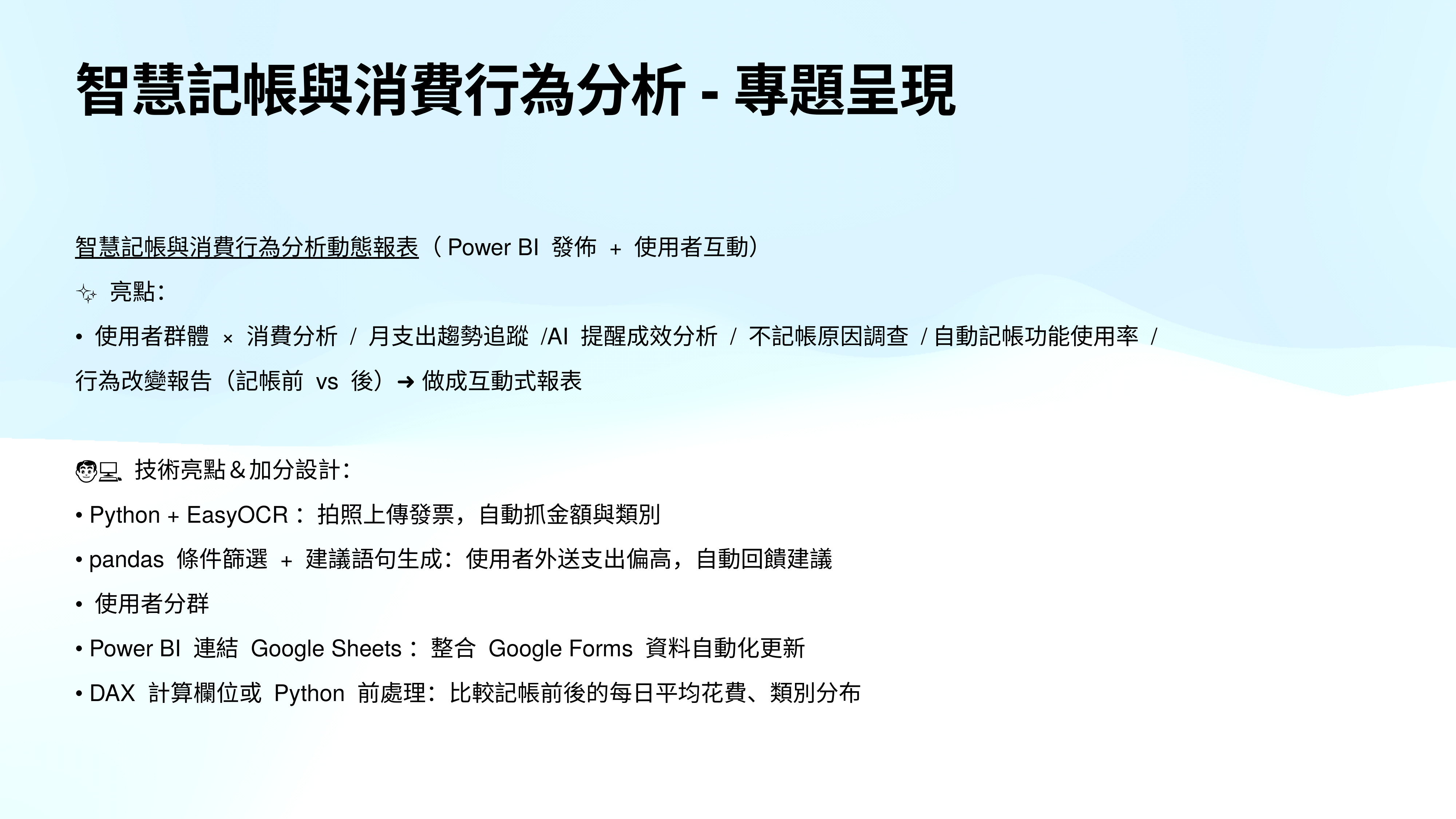

# 智慧記帳與消費行為分析-專題呈現
智慧記帳與消費行為分析動態報表（Power BI 發佈 + 使用者互動）
✨ 亮點：
• 使用者群體 × 消費分析 / 月支出趨勢追蹤 /AI 提醒成效分析 / 不記帳原因調查 /自動記帳功能使用率 /
行為改變報告（記帳前 vs 後）➜ 做成互動式報表

👨‍💻 技術亮點＆加分設計：
• Python + EasyOCR：拍照上傳發票，自動抓金額與類別
• pandas 條件篩選 + 建議語句生成：使用者外送支出偏高，自動回饋建議
• 使用者分群
• Power BI 連結 Google Sheets：整合 Google Forms 資料自動化更新
• DAX 計算欄位或 Python 前處理：比較記帳前後的每日平均花費、類別分布